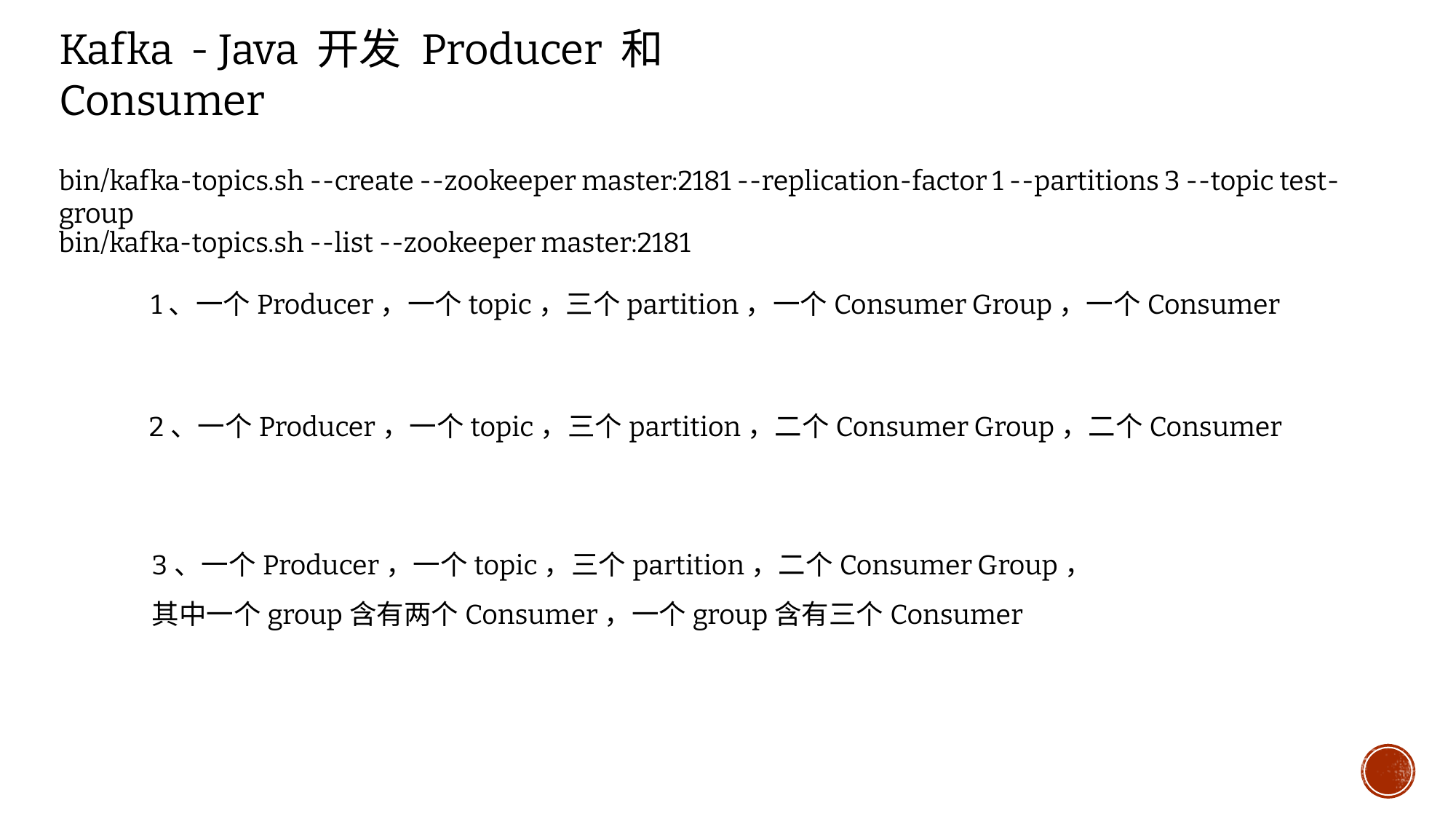

Kafka  - Java 开发 Producer 和 Consumer
bin/kafka-topics.sh --create --zookeeper master:2181 --replication-factor 1 --partitions 3 --topic test-group
bin/kafka-topics.sh --list --zookeeper master:2181
1、一个Producer，一个topic，三个partition，一个Consumer Group，一个Consumer
2、一个Producer，一个topic，三个partition，二个Consumer Group，二个Consumer
3、一个Producer，一个topic，三个partition，二个Consumer Group，
其中一个group含有两个Consumer，一个group含有三个Consumer